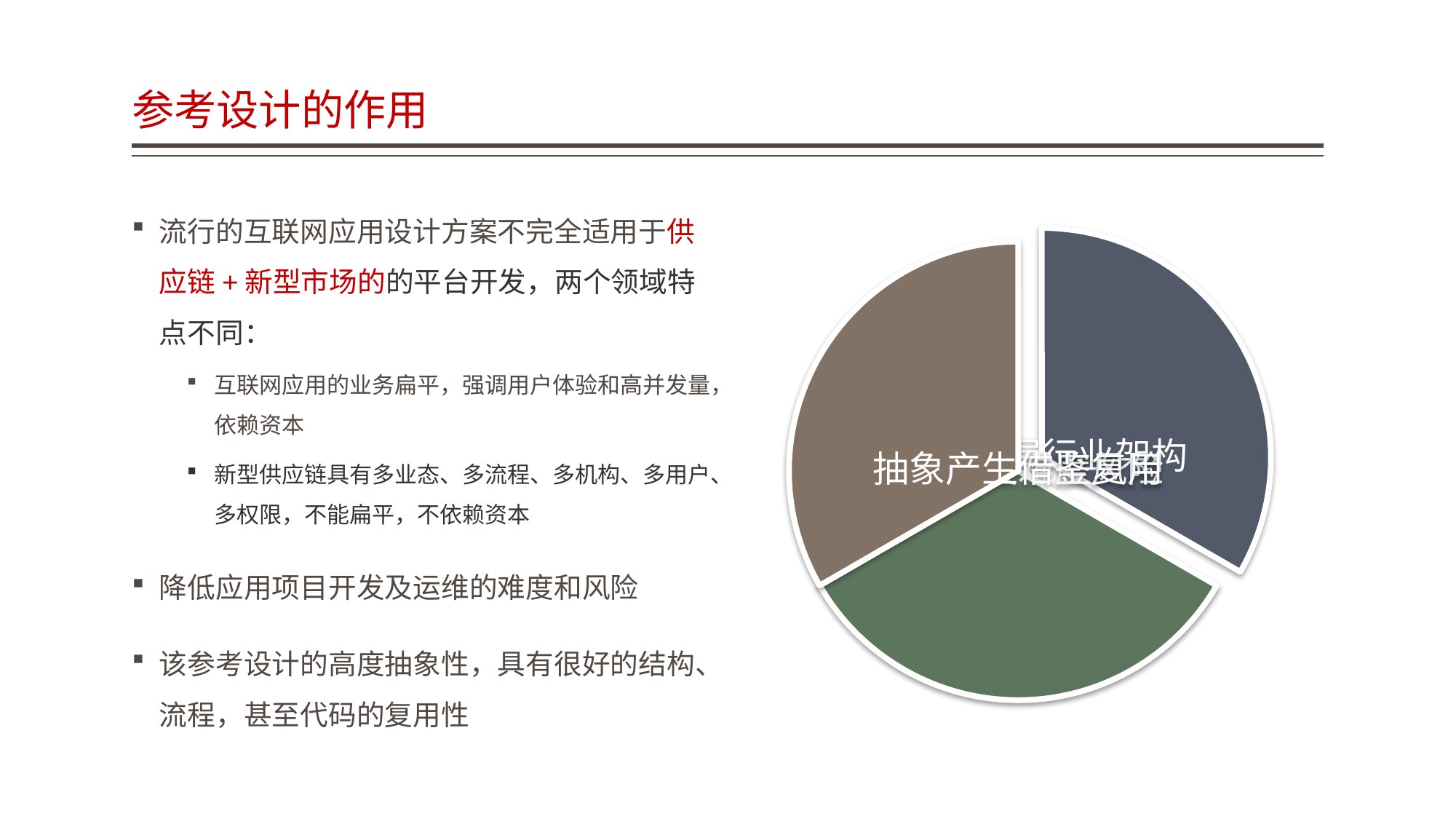

# 参考设计的作用
流行的互联网应用设计方案不完全适用于供应链+新型市场的的平台开发，两个领域特点不同：
互联网应用的业务扁平，强调用户体验和高并发量，依赖资本
新型供应链具有多业态、多流程、多机构、多用户、多权限，不能扁平，不依赖资本
降低应用项目开发及运维的难度和风险
该参考设计的高度抽象性，具有很好的结构、流程，甚至代码的复用性
帮助把握行业架构
降低开发难度风险
抽象产生借鉴复用